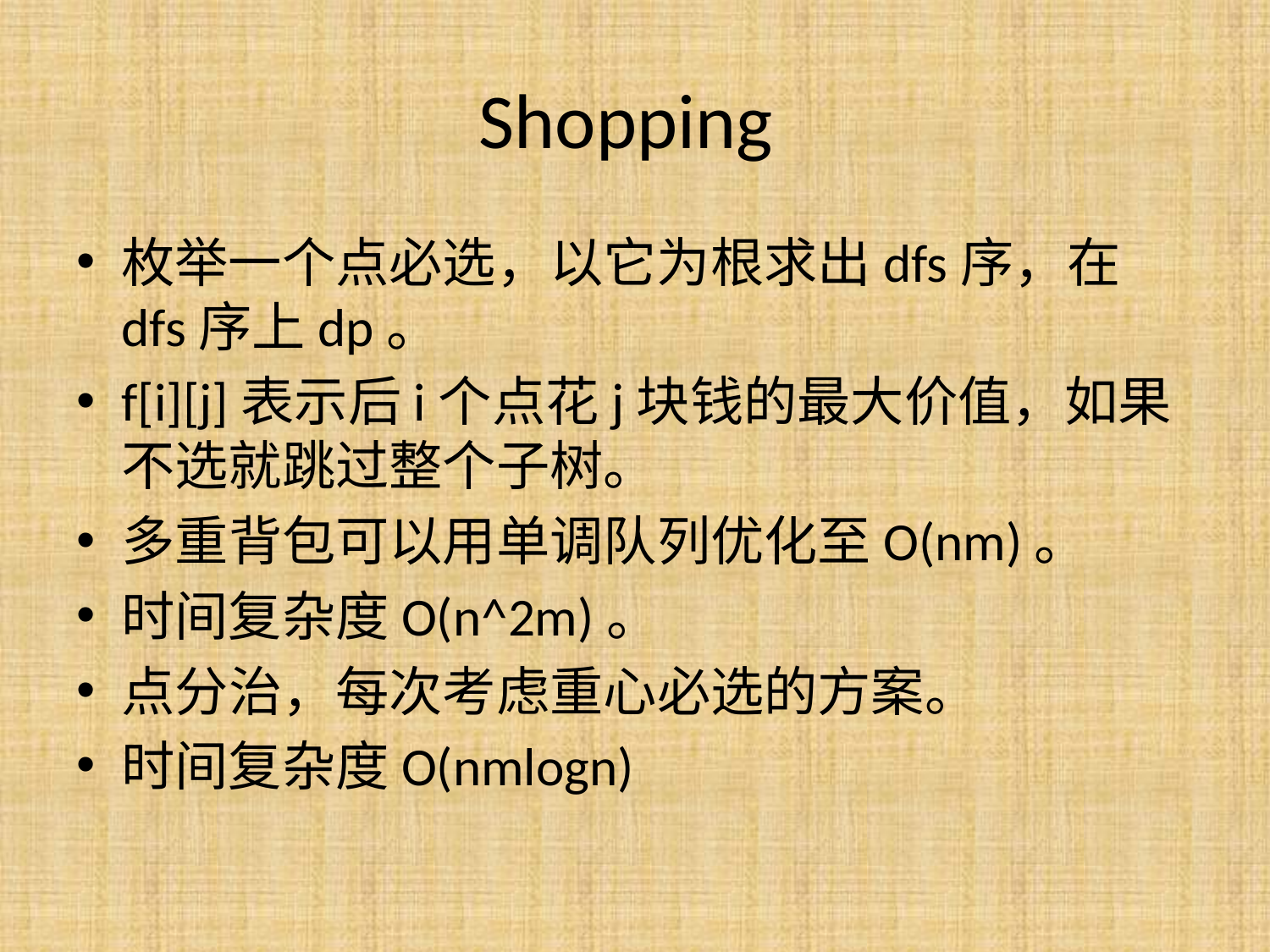

# Shopping
枚举一个点必选，以它为根求出dfs序，在dfs序上dp。
f[i][j]表示后i个点花j块钱的最大价值，如果不选就跳过整个子树。
多重背包可以用单调队列优化至O(nm)。
时间复杂度O(n^2m)。
点分治，每次考虑重心必选的方案。
时间复杂度O(nmlogn)